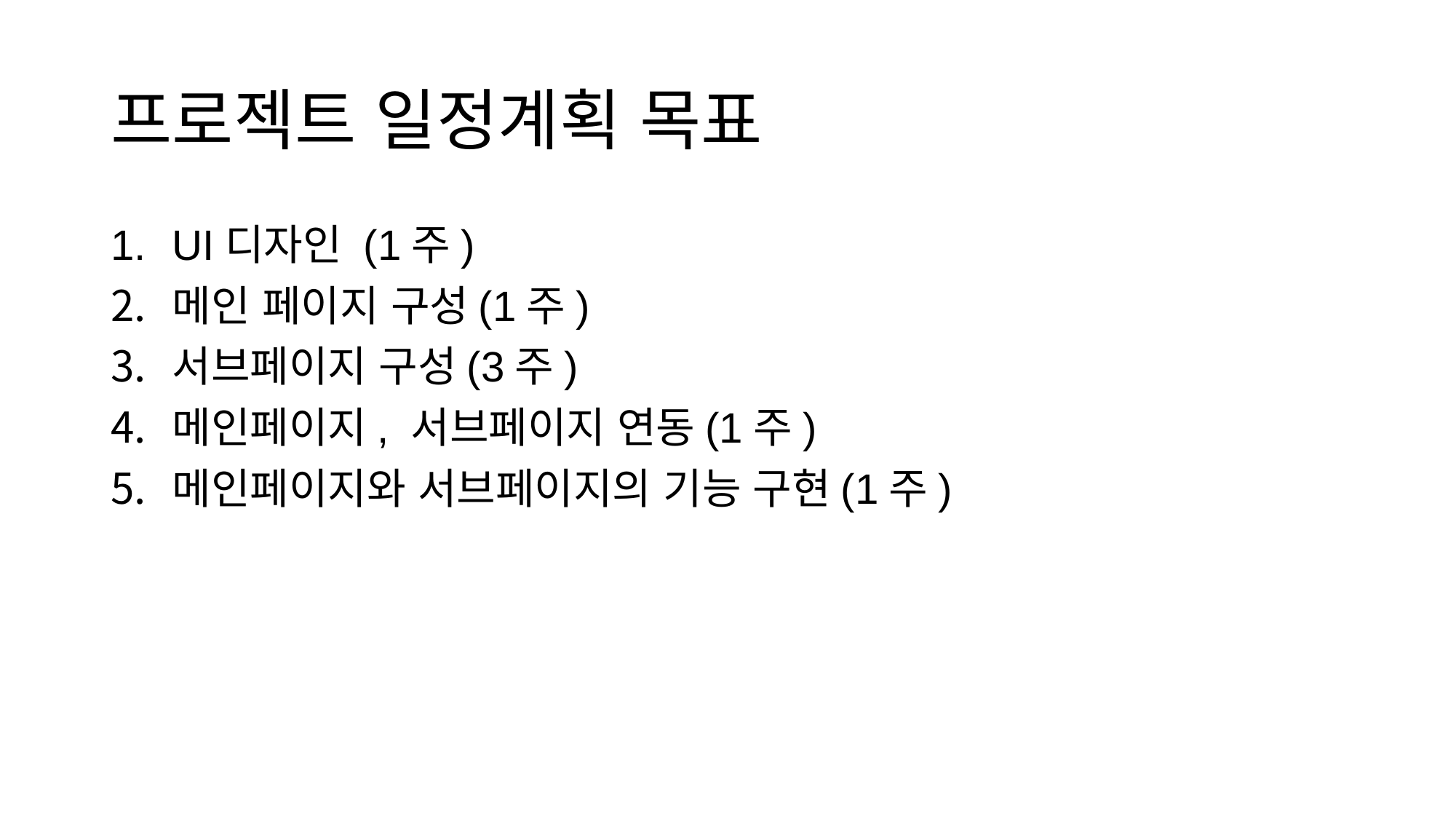

# 프로젝트 일정계획 목표
UI디자인 (1주)
메인 페이지 구성(1주)
서브페이지 구성(3주)
메인페이지, 서브페이지 연동(1주)
메인페이지와 서브페이지의 기능 구현(1주)